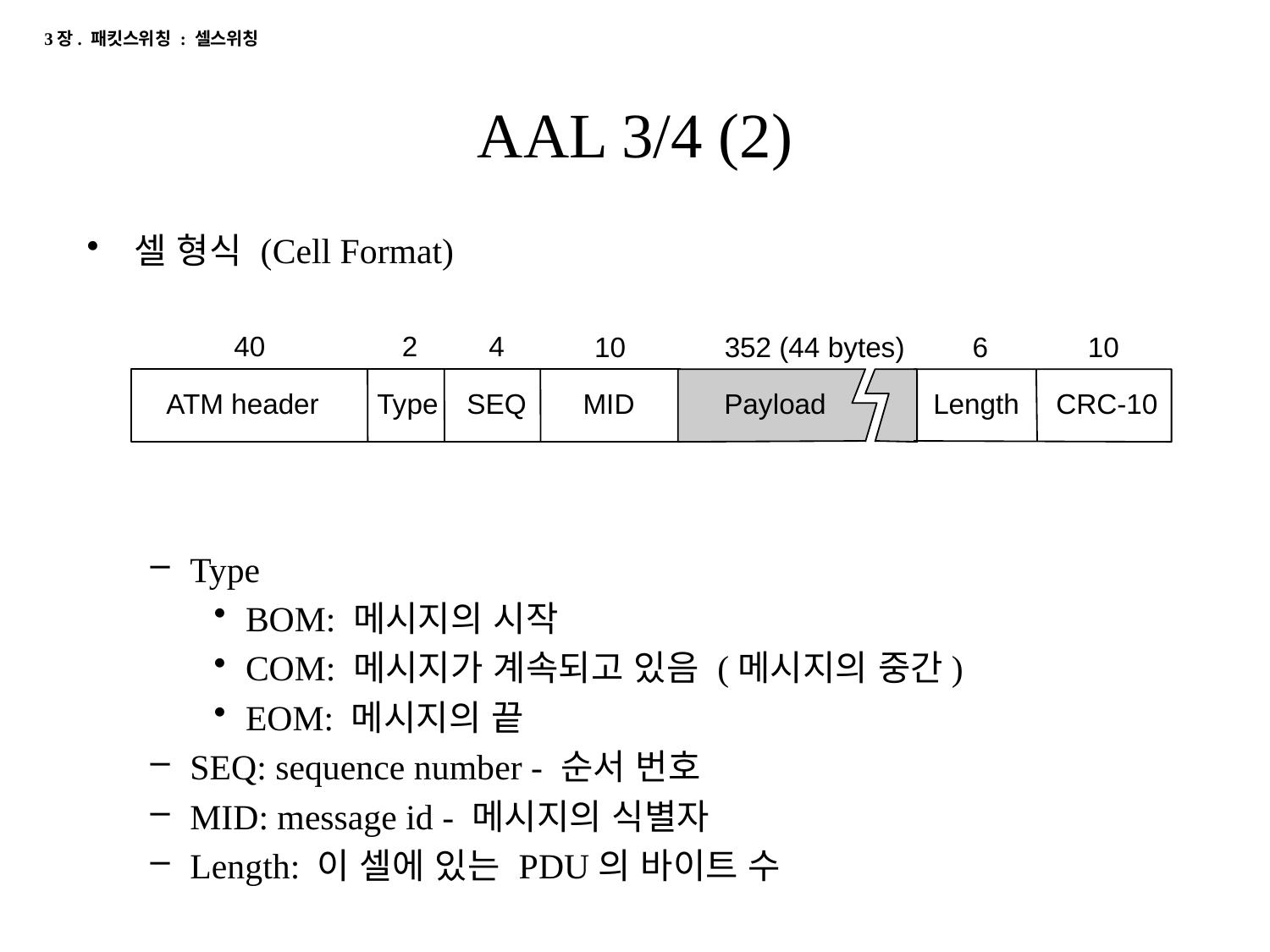

3장. 패킷스위칭 : 셀스위칭
# AAL 3/4 (2)
셀 형식 (Cell Format)

Type
BOM: 메시지의 시작
COM: 메시지가 계속되고 있음 (메시지의 중간)
EOM: 메시지의 끝
SEQ: sequence number - 순서 번호
MID: message id - 메시지의 식별자
Length: 이 셀에 있는 PDU의 바이트 수

40
2
4
10
352 (44 bytes)
6
10

ATM header
Type
SEQ
MID
Payload
Length
CRC-10